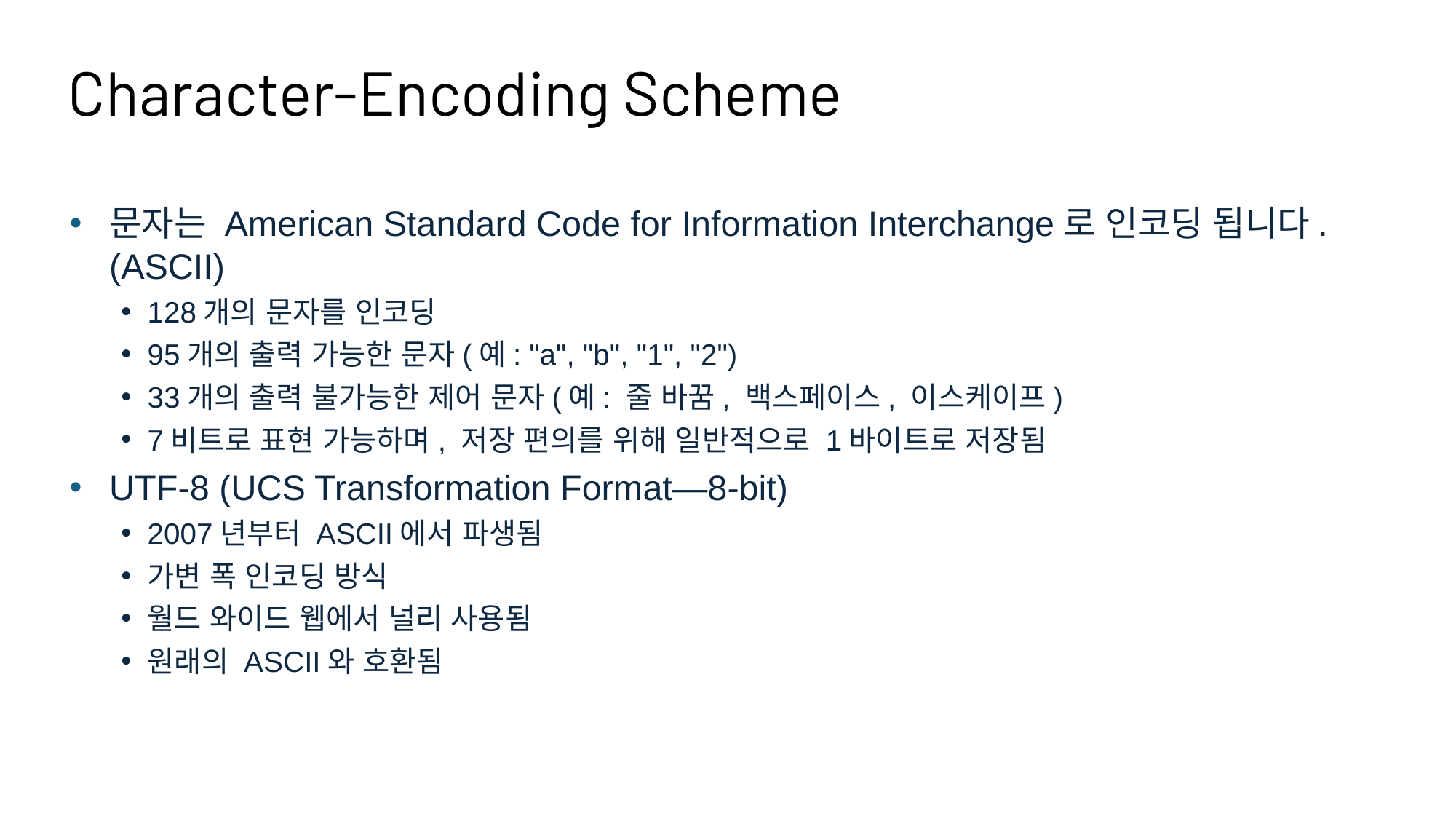

# Character-Encoding Scheme
문자는 American Standard Code for Information Interchange로 인코딩 됩니다. (ASCII)
128개의 문자를 인코딩
95개의 출력 가능한 문자(예: "a", "b", "1", "2")
33개의 출력 불가능한 제어 문자(예: 줄 바꿈, 백스페이스, 이스케이프)
7비트로 표현 가능하며, 저장 편의를 위해 일반적으로 1바이트로 저장됨
UTF-8 (UCS Transformation Format—8-bit)
2007년부터 ASCII에서 파생됨
가변 폭 인코딩 방식
월드 와이드 웹에서 널리 사용됨
원래의 ASCII와 호환됨